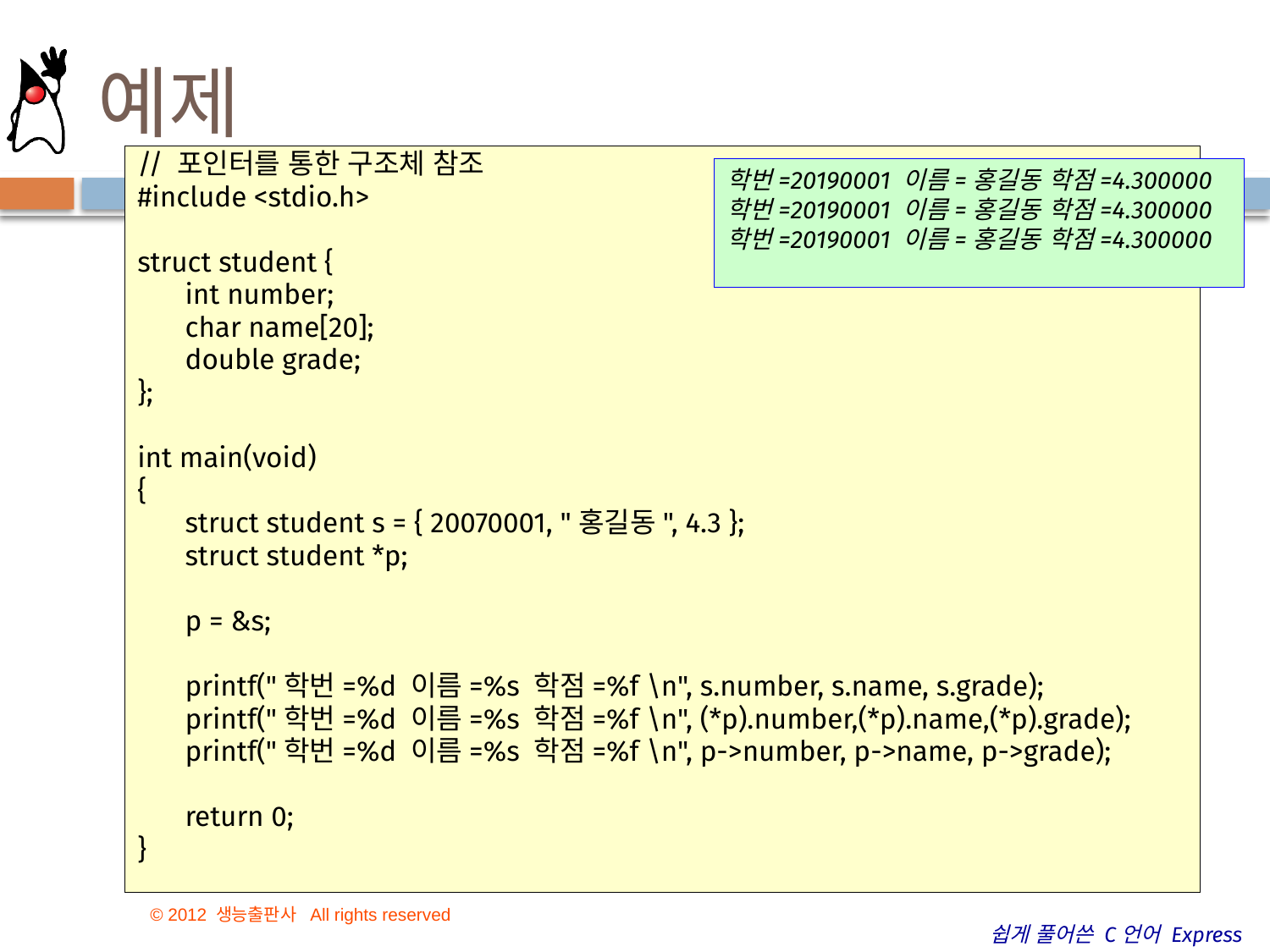

# 예제
// 포인터를 통한 구조체 참조
#include <stdio.h>

struct student {
	int number;
	char name[20];
	double grade;
};

int main(void)
{
	struct student s = { 20070001, "홍길동", 4.3 };
	struct student *p;

	p = &s;

	printf("학번=%d 이름=%s 학점=%f \n", s.number, s.name, s.grade);
	printf("학번=%d 이름=%s 학점=%f \n", (*p).number,(*p).name,(*p).grade);
	printf("학번=%d 이름=%s 학점=%f \n", p->number, p->name, p->grade);

	return 0;
}
학번=20190001 이름=홍길동 학점=4.300000
학번=20190001 이름=홍길동 학점=4.300000
학번=20190001 이름=홍길동 학점=4.300000